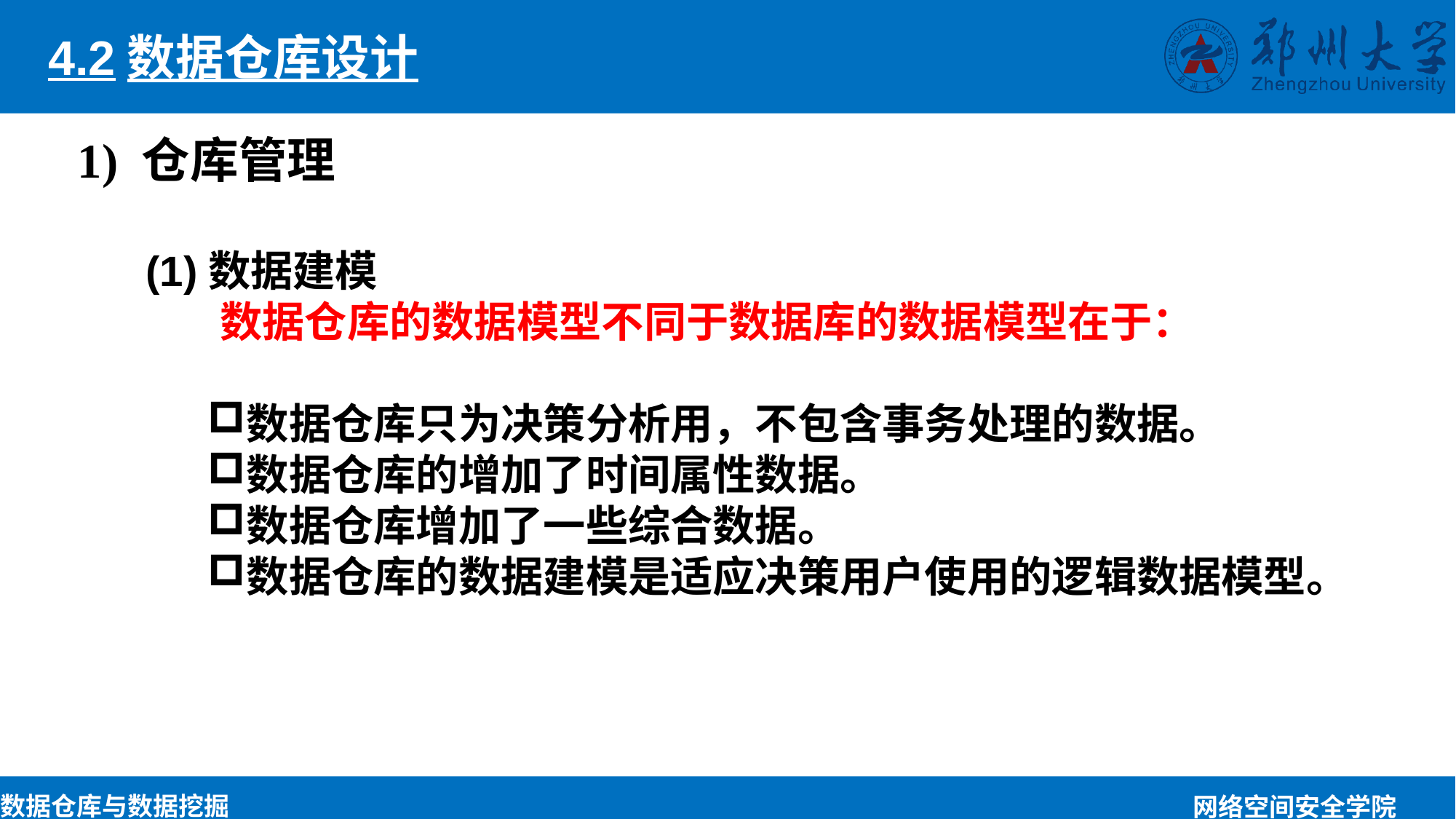

4.2数据仓库设计
1) 仓库管理
 (1)数据建模
数据仓库的数据模型不同于数据库的数据模型在于：

数据仓库只为决策分析用，不包含事务处理的数据。
数据仓库的增加了时间属性数据。
数据仓库增加了一些综合数据。
数据仓库的数据建模是适应决策用户使用的逻辑数据模型。